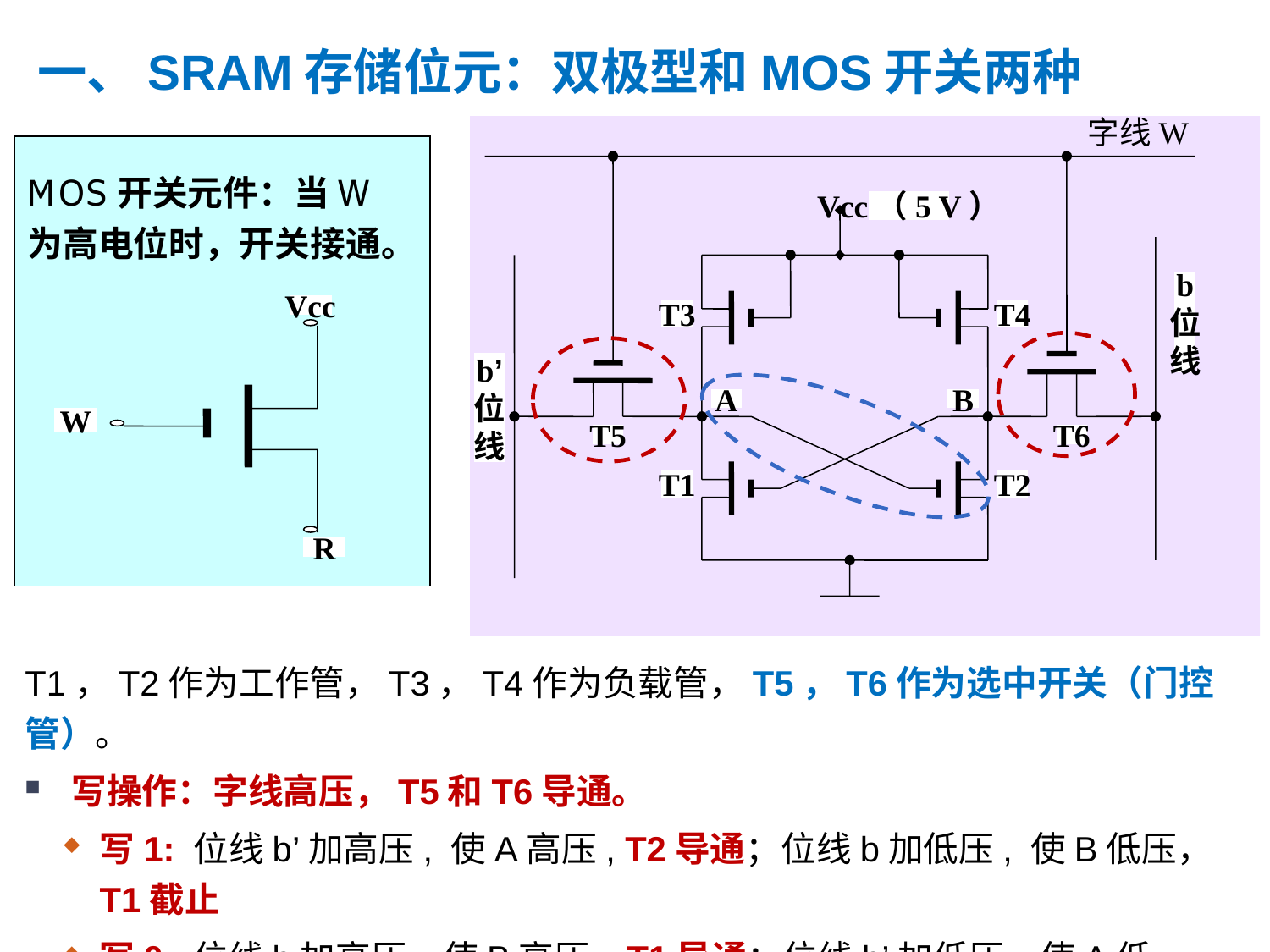

# 一、SRAM存储位元：双极型和MOS开关两种
字线W

MOS开关元件：当W为高电位时，开关接通。

Vcc（5 V）

b
位
线

T3
T4

b’
位
线

A
B

T5
T6

T1
T2

Vcc

W

R

T1，T2作为工作管，T3，T4作为负载管，T5，T6作为选中开关（门控管）。
 写操作：字线高压，T5和T6导通。
写1: 位线b’加高压, 使A高压, T2导通；位线b加低压, 使B低压， T1截止
写0: 位线b加高压, 使B高压,  T1导通；位线b’加低压, 使A低压，T2截止